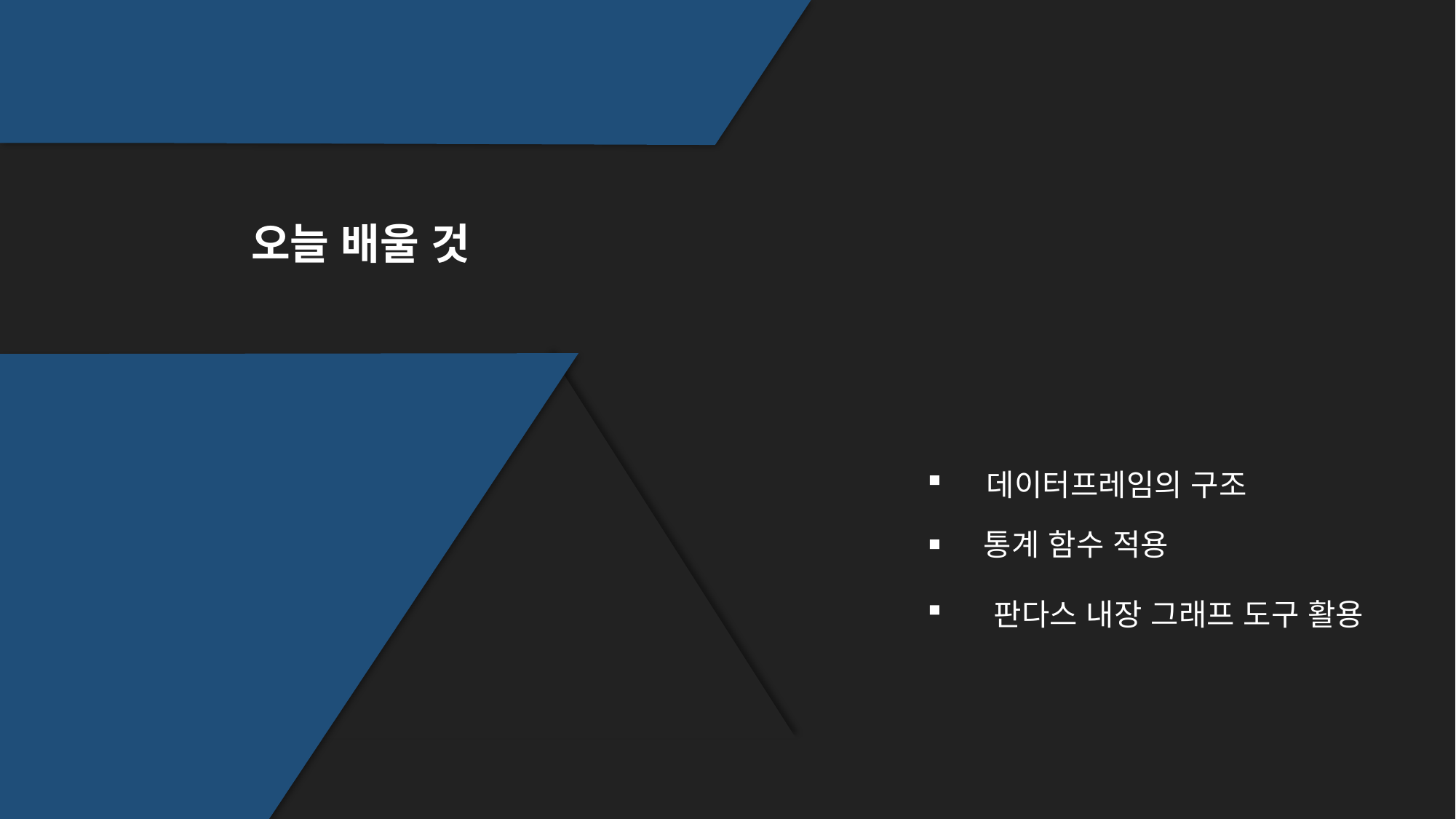

오늘 배울 것

데이터프레임의 구조

통계 함수 적용

판다스 내장 그래프 도구 활용